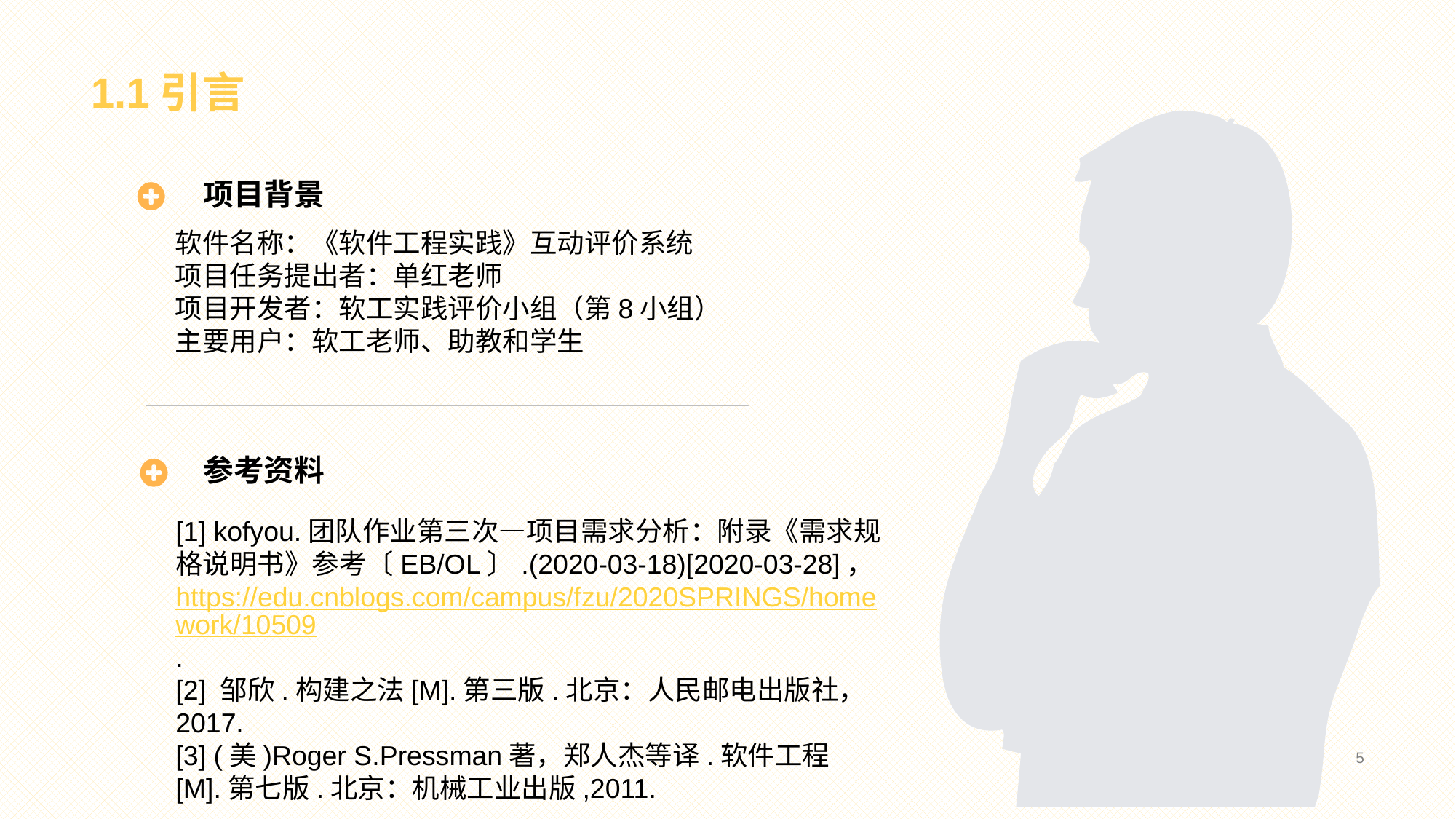

1.1引言

项目背景

参考资料

软件名称：《软件工程实践》互动评价系统
项目任务提出者：单红老师
项目开发者：软工实践评价小组（第8小组）
主要用户：软工老师、助教和学生
[1] kofyou.团队作业第三次—项目需求分析：附录《需求规格说明书》参考〔EB/OL〕.(2020-03-18)[2020-03-28]，https://edu.cnblogs.com/campus/fzu/2020SPRINGS/homework/10509.
[2] 邹欣.构建之法[M].第三版.北京：人民邮电出版社，2017.
[3] (美)Roger S.Pressman著，郑人杰等译.软件工程[M].第七版.北京：机械工业出版,2011.
5